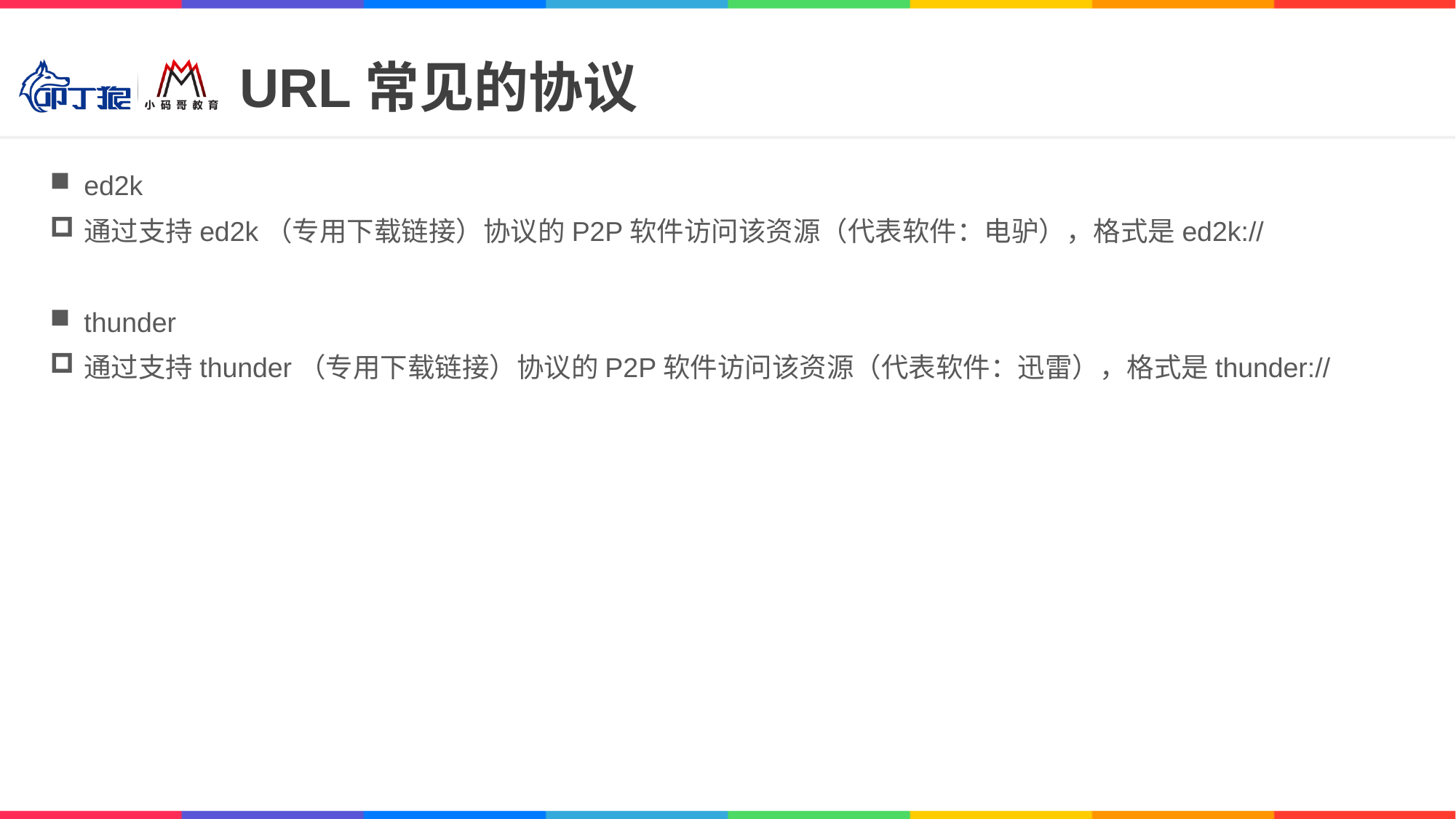

# URL常见的协议
ed2k
通过支持ed2k（专用下载链接）协议的P2P软件访问该资源（代表软件：电驴），格式是ed2k://

thunder
通过支持thunder（专用下载链接）协议的P2P软件访问该资源（代表软件：迅雷），格式是thunder://